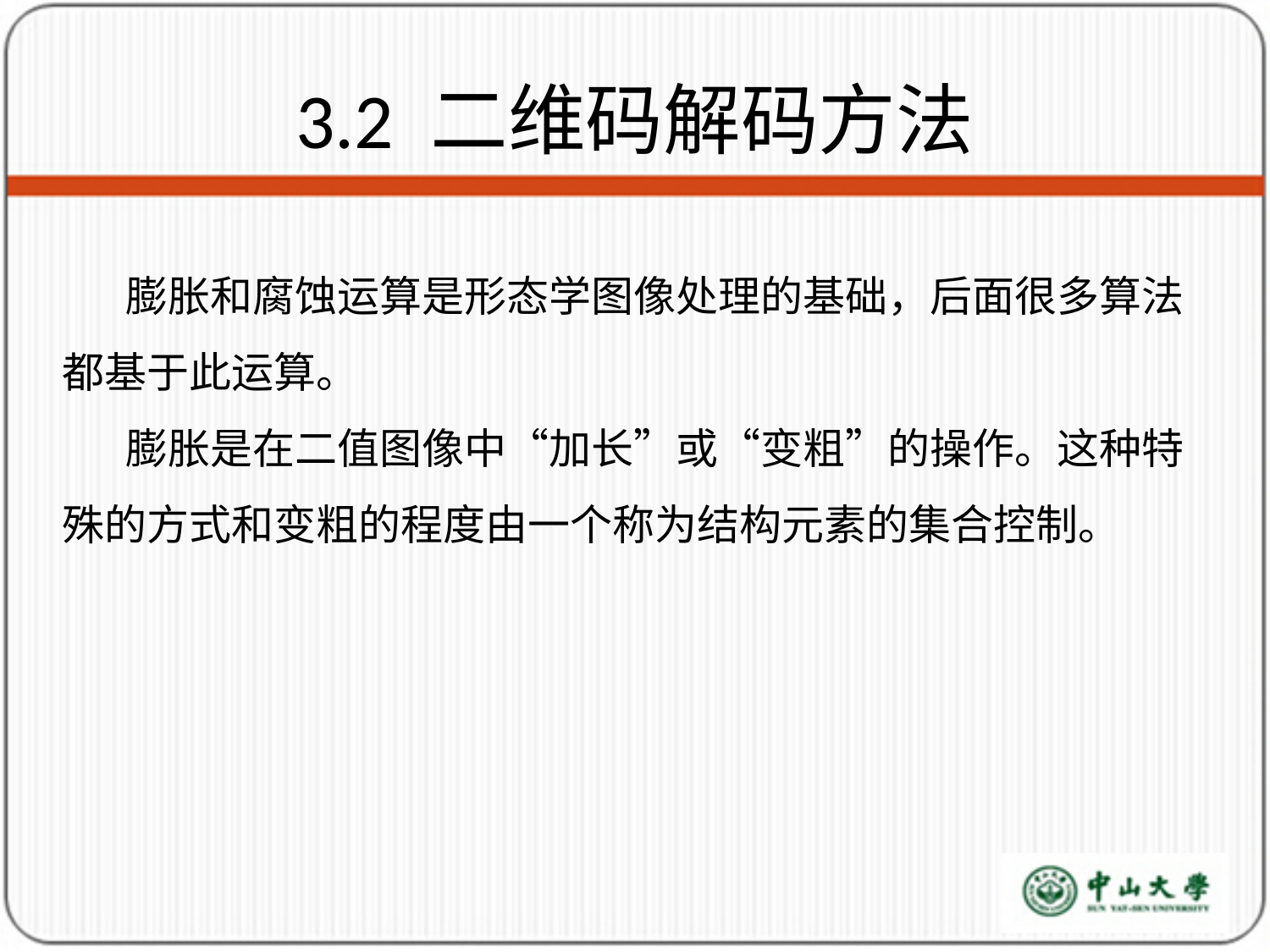

# 3.2 二维码解码方法
膨胀和腐蚀运算是形态学图像处理的基础，后面很多算法都基于此运算。
膨胀是在二值图像中“加长”或“变粗”的操作。这种特殊的方式和变粗的程度由一个称为结构元素的集合控制。